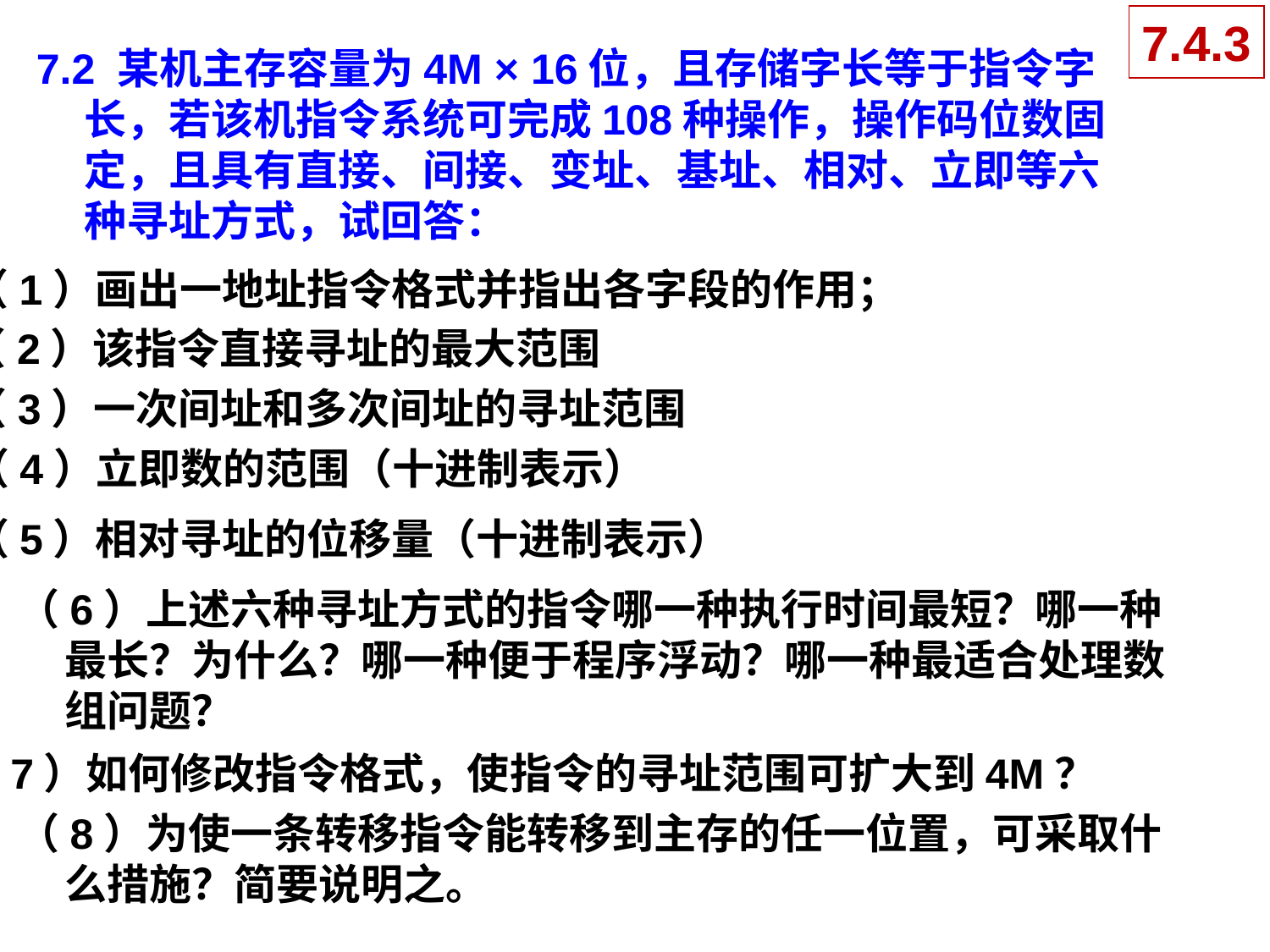

7.4.3
7.2 某机主存容量为4M × 16位，且存储字长等于指令字长，若该机指令系统可完成108种操作，操作码位数固定，且具有直接、间接、变址、基址、相对、立即等六种寻址方式，试回答：
（1）画出一地址指令格式并指出各字段的作用；
（2）该指令直接寻址的最大范围
（3）一次间址和多次间址的寻址范围
（4）立即数的范围（十进制表示）
（5）相对寻址的位移量（十进制表示）
（6）上述六种寻址方式的指令哪一种执行时间最短？哪一种最长？为什么？哪一种便于程序浮动？哪一种最适合处理数组问题？
（7）如何修改指令格式，使指令的寻址范围可扩大到4M？
（8）为使一条转移指令能转移到主存的任一位置，可采取什么措施？简要说明之。